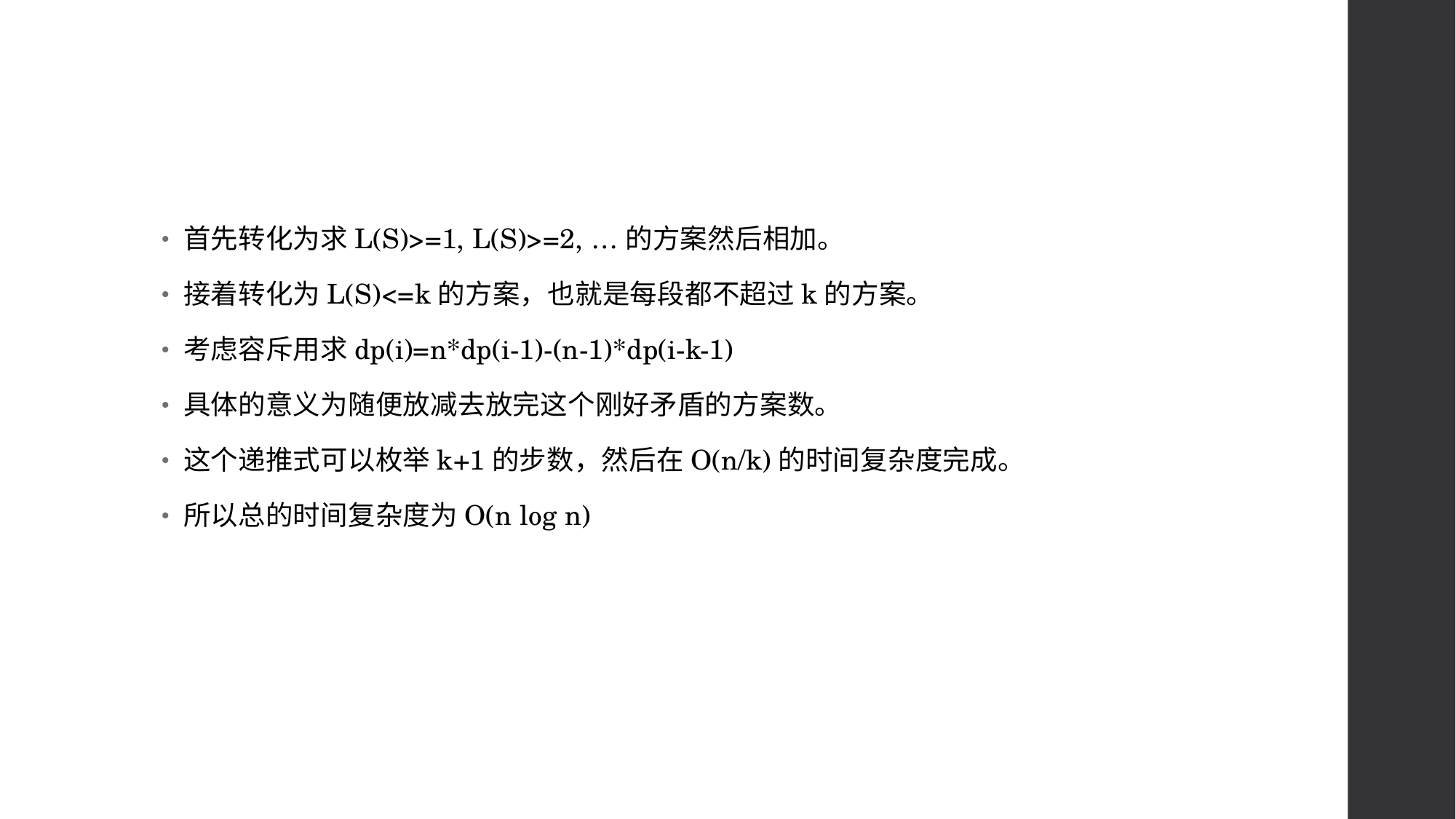

#
首先转化为求L(S)>=1, L(S)>=2, …的方案然后相加。
接着转化为L(S)<=k的方案，也就是每段都不超过k的方案。
考虑容斥用求dp(i)=n*dp(i-1)-(n-1)*dp(i-k-1)
具体的意义为随便放减去放完这个刚好矛盾的方案数。
这个递推式可以枚举k+1的步数，然后在O(n/k)的时间复杂度完成。
所以总的时间复杂度为O(n log n)